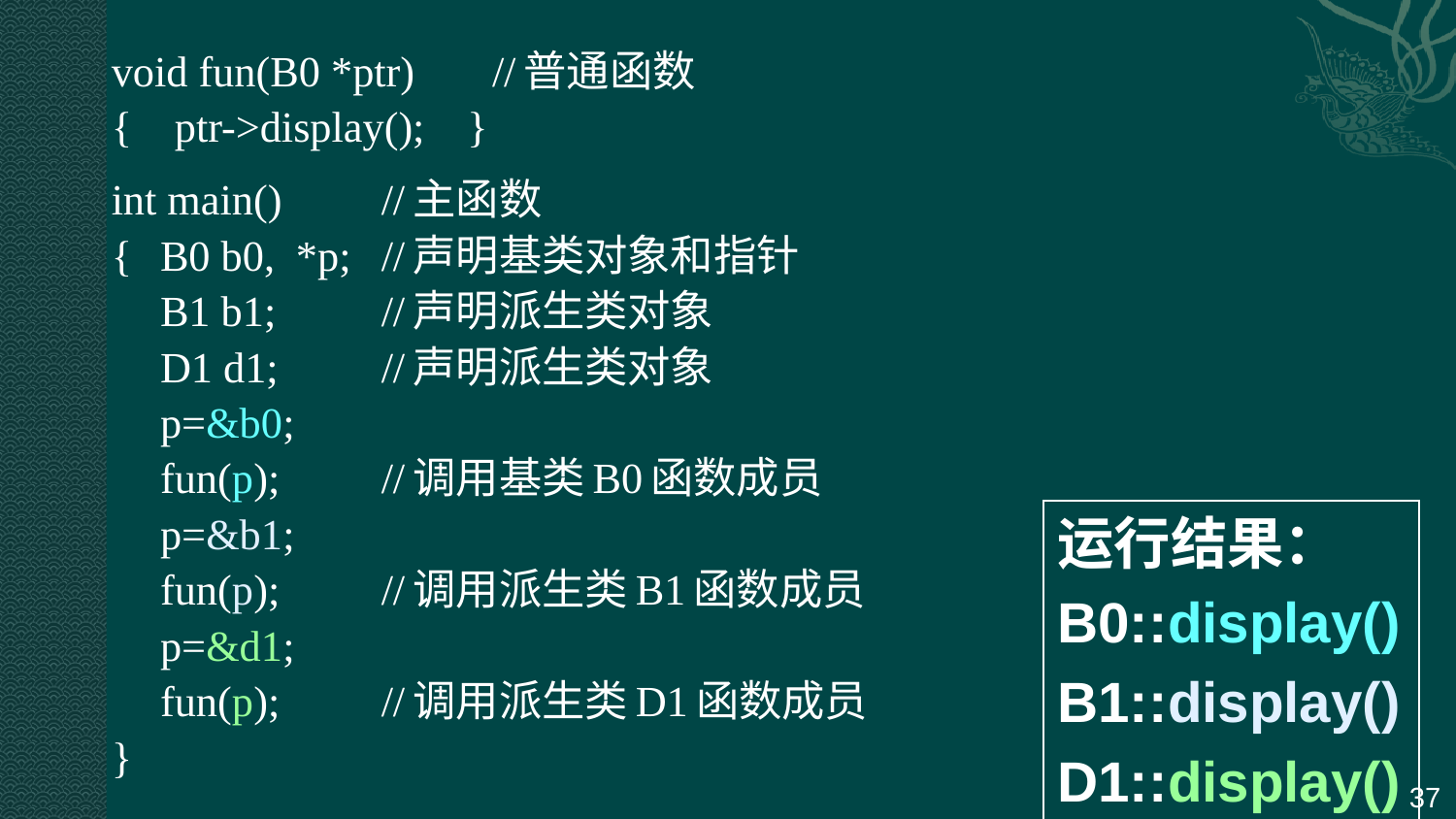

void fun(B0 *ptr)	//普通函数
{    ptr->display();    }
int main()	//主函数
{	B0 b0,  *p;	//声明基类对象和指针
	B1 b1;	//声明派生类对象
	D1 d1;	//声明派生类对象
	p=&b0;
	fun(p);	//调用基类B0函数成员
	p=&b1;
	fun(p);	//调用派生类B1函数成员
	p=&d1;
	fun(p);	//调用派生类D1函数成员
}
运行结果：
B0::display()
B1::display()
D1::display()
37